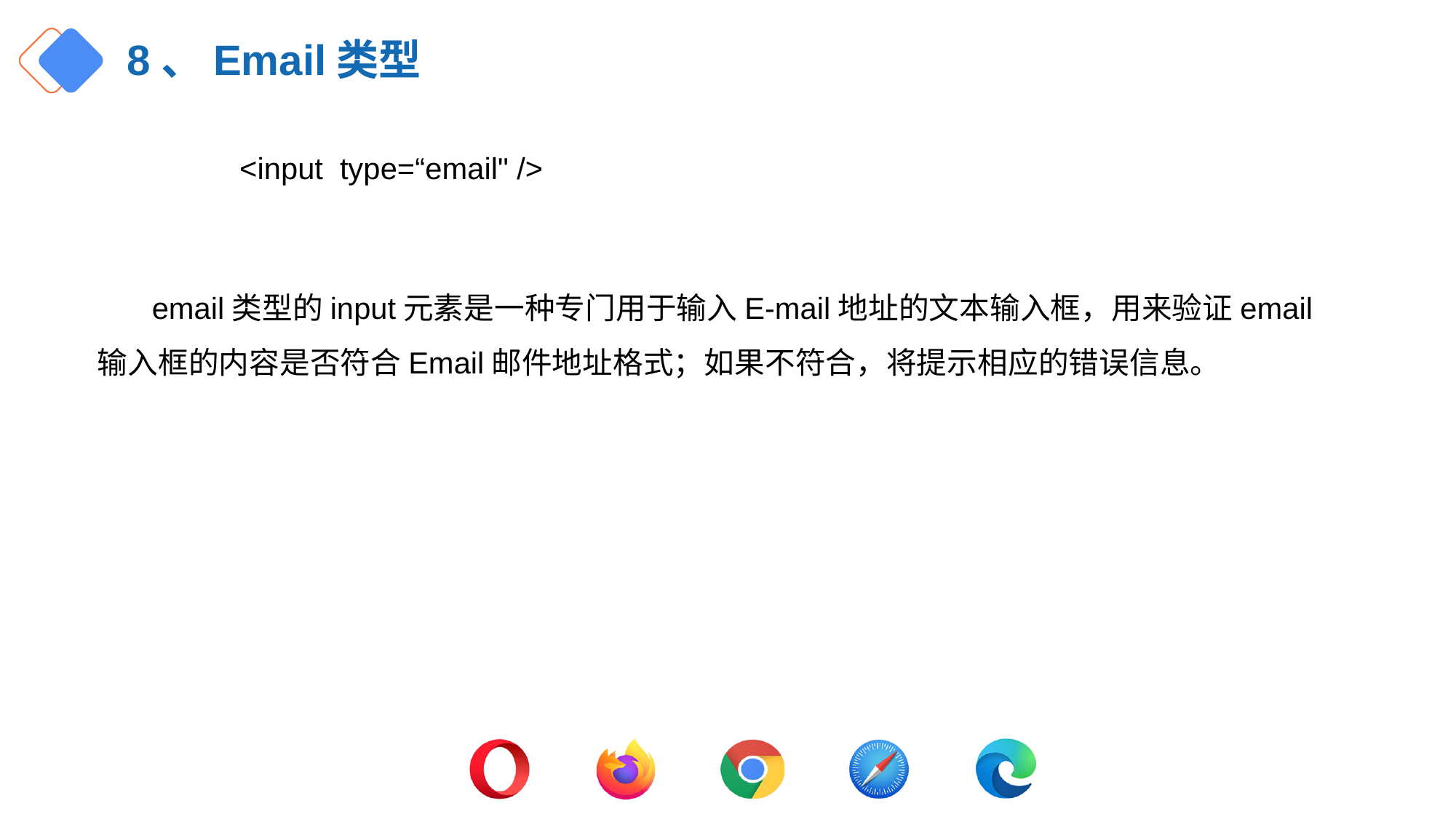

# 8、Email类型

                 <input  type=“email" />

email类型的input元素是一种专门用于输入E-mail地址的文本输入框，用来验证email输入框的内容是否符合Email邮件地址格式；如果不符合，将提示相应的错误信息。